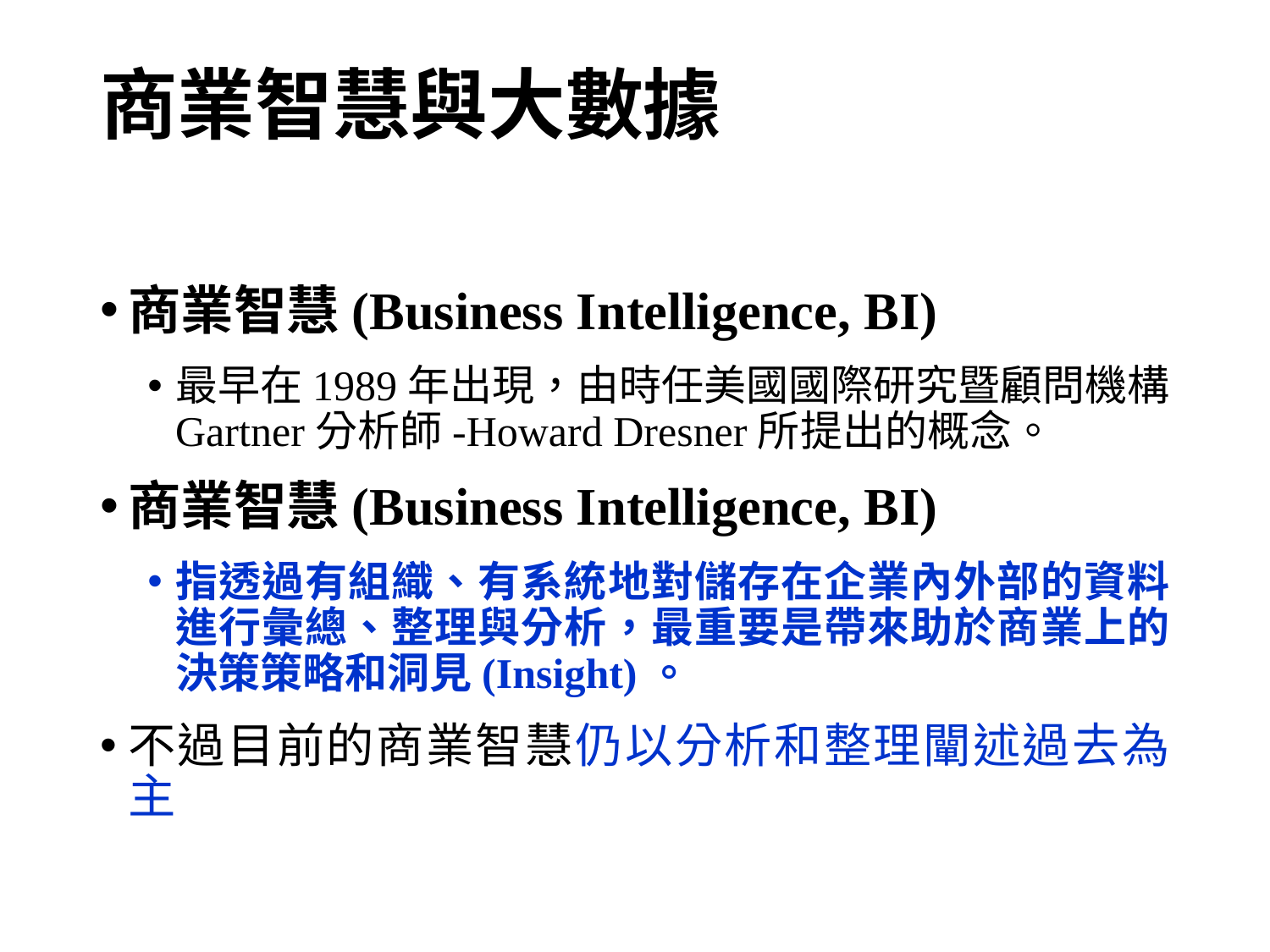

# 商業智慧與大數據
商業智慧(Business Intelligence, BI)
最早在1989年出現，由時任美國國際研究暨顧問機構Gartner分析師-Howard Dresner所提出的概念。
商業智慧(Business Intelligence, BI)
指透過有組織、有系統地對儲存在企業內外部的資料進行彙總、整理與分析，最重要是帶來助於商業上的決策策略和洞見(Insight)。
不過目前的商業智慧仍以分析和整理闡述過去為主